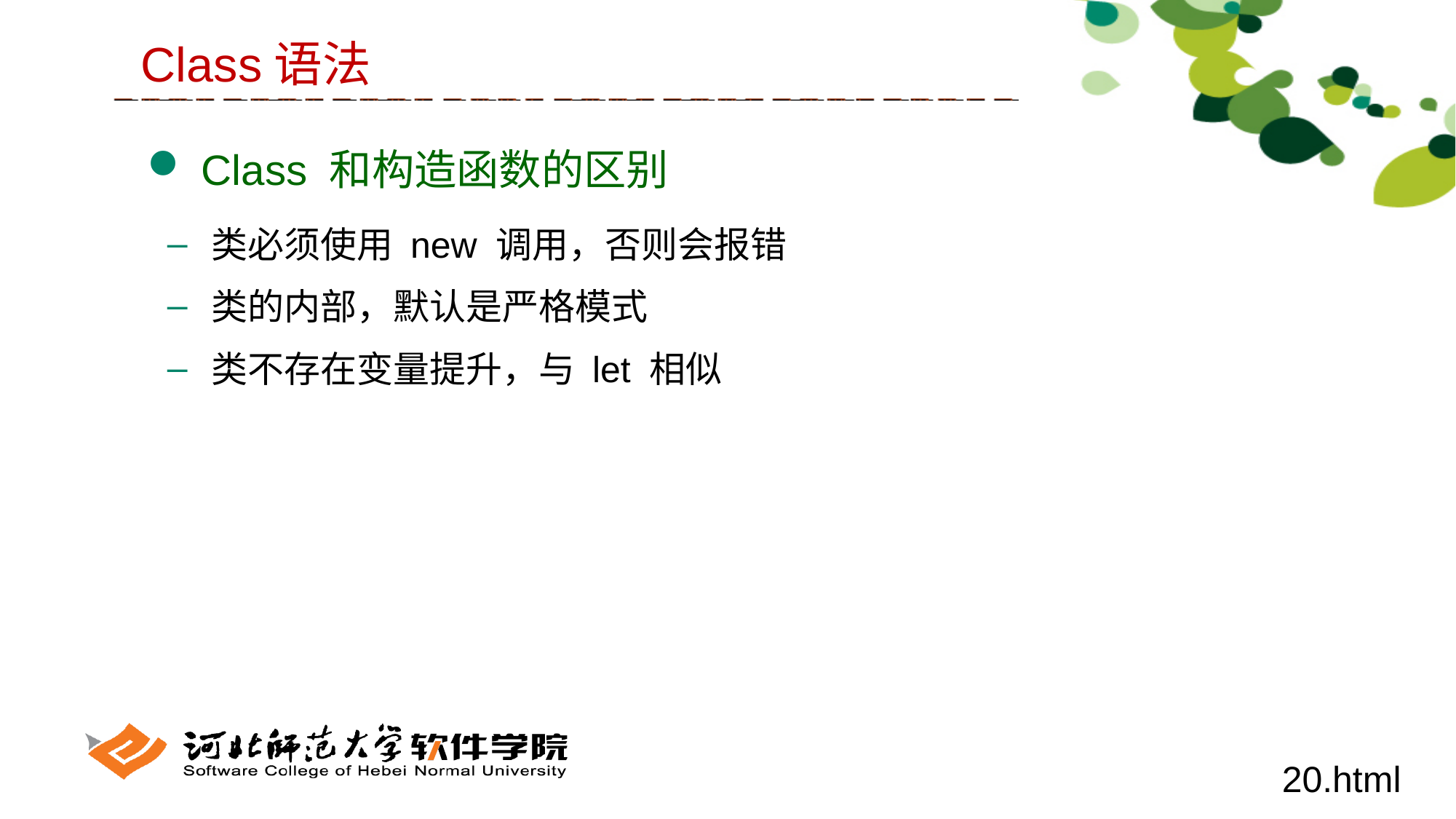

Class语法
 Class 和构造函数的区别
 类必须使用 new 调用，否则会报错
 类的内部，默认是严格模式
 类不存在变量提升，与 let 相似

20.html